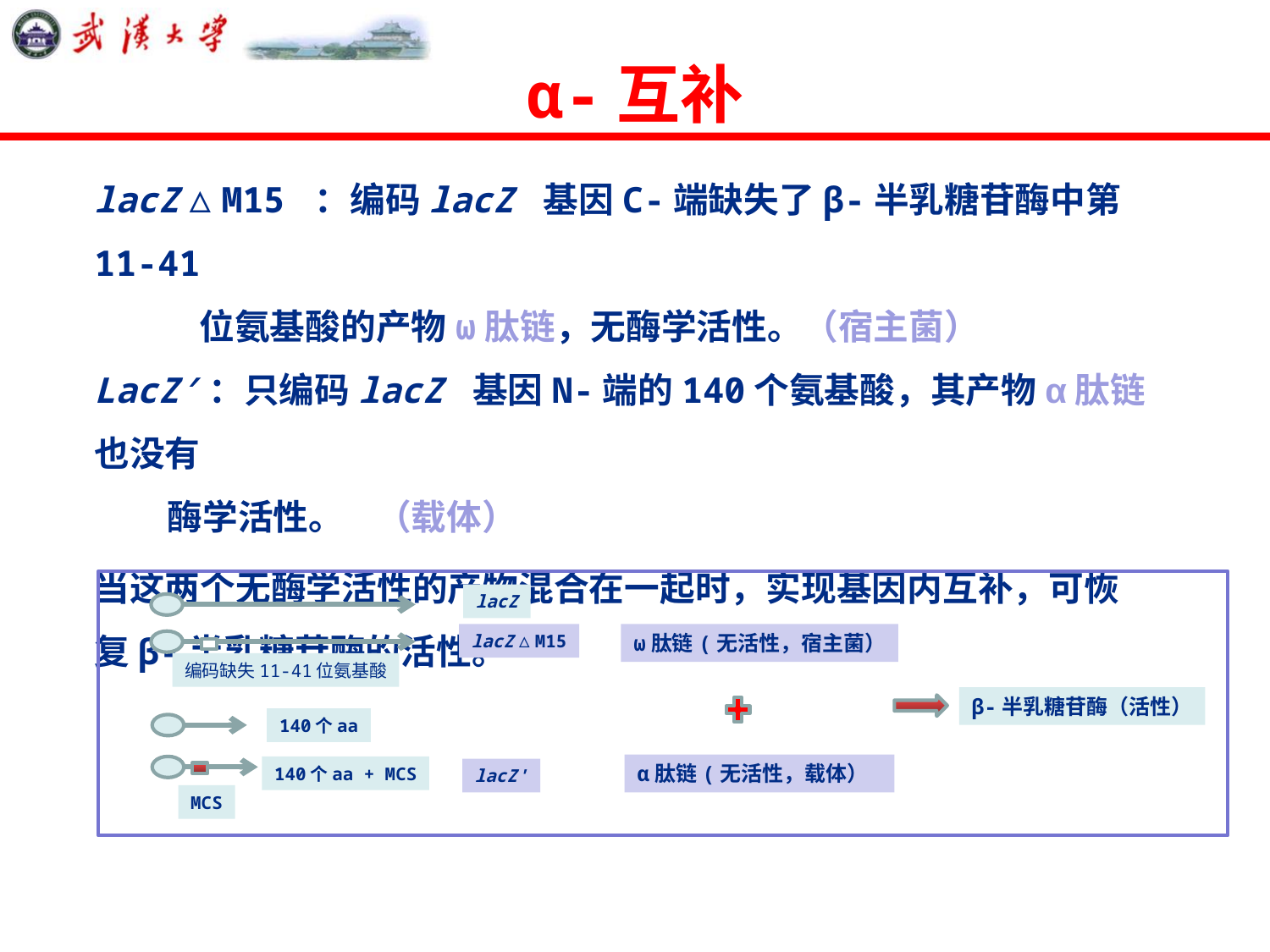

# α-互补
lacZ△M15 ：编码lacZ 基因C-端缺失了β-半乳糖苷酶中第 11-41
            位氨基酸的产物ω肽链，无酶学活性。（宿主菌）
LacZ′：只编码lacZ 基因N-端的140个氨基酸，其产物α肽链也没有
        酶学活性。    （载体）
当这两个无酶学活性的产物混合在一起时，实现基因内互补，可恢复β-半乳糖苷酶的活性。

lacZ

lacZ△M15

编码缺失11-41位氨基酸
140个aa

140个aa + MCS
lacZ'

ω肽链(无活性，宿主菌）
β-半乳糖苷酶（活性）

α肽链(无活性，载体）

MCS